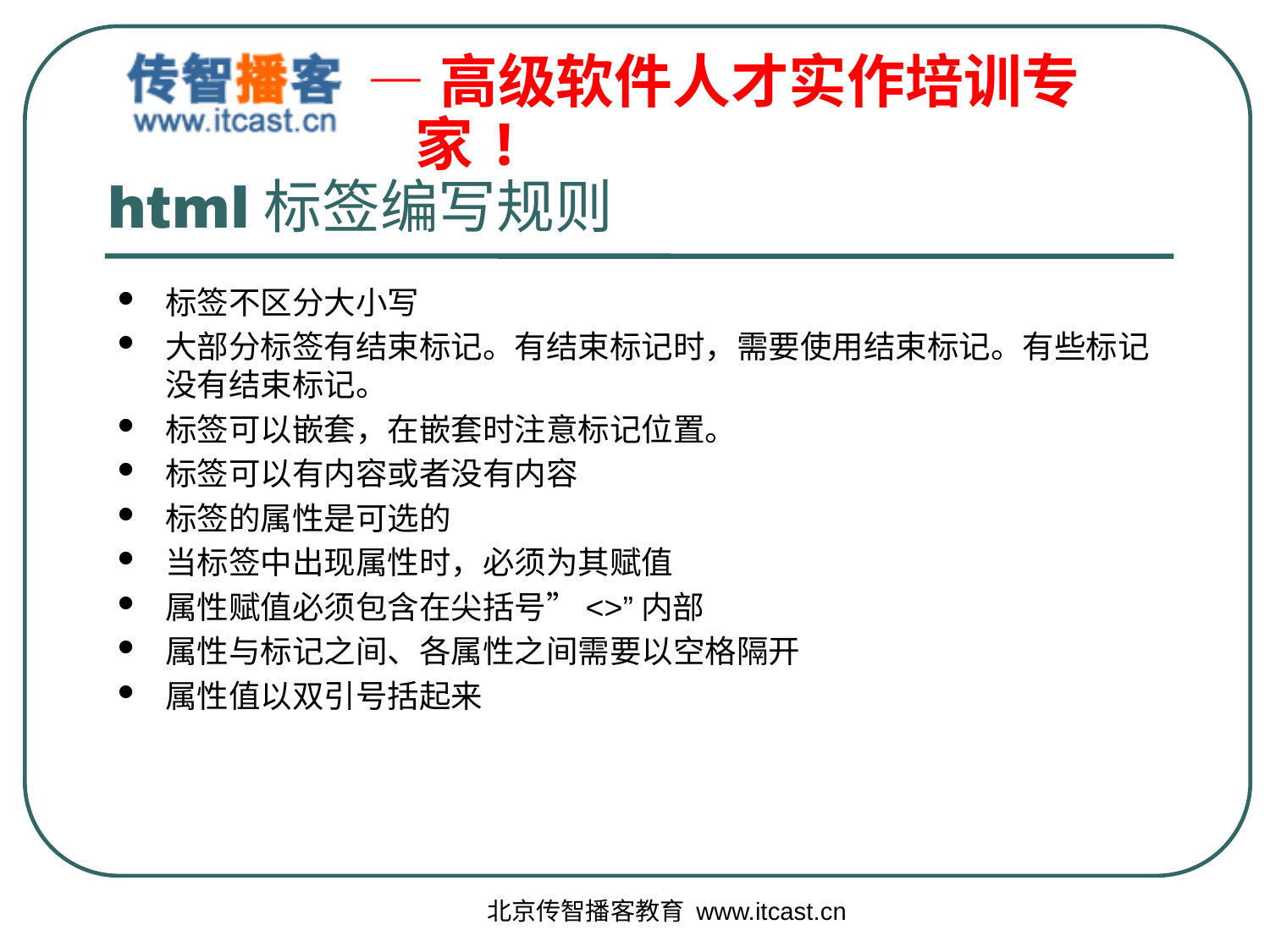

# html标签编写规则
标签不区分大小写
大部分标签有结束标记。有结束标记时，需要使用结束标记。有些标记没有结束标记。
标签可以嵌套，在嵌套时注意标记位置。
标签可以有内容或者没有内容
标签的属性是可选的
当标签中出现属性时，必须为其赋值
属性赋值必须包含在尖括号”<>”内部
属性与标记之间、各属性之间需要以空格隔开
属性值以双引号括起来